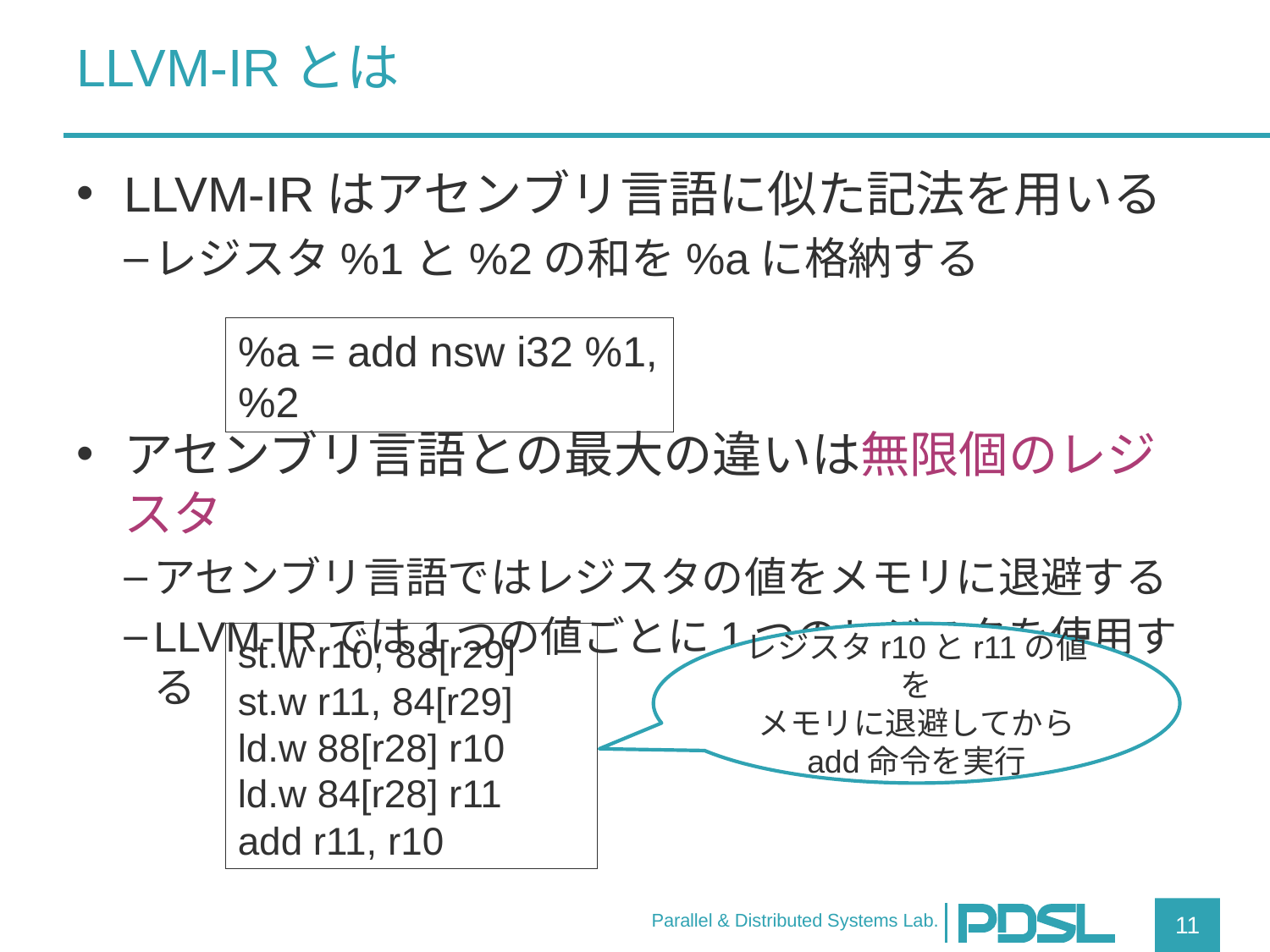

# LLVM-IRとは
LLVM-IRはアセンブリ言語に似た記法を用いる
レジスタ%1と%2の和を%aに格納する

アセンブリ言語との最大の違いは無限個のレジスタ
アセンブリ言語ではレジスタの値をメモリに退避する
LLVM-IRでは1つの値ごとに1つのレジスタを使用する
%a = add nsw i32 %1, %2
st.w r10, 88[r29]
st.w r11, 84[r29]
ld.w 88[r28] r10
ld.w 84[r28] r11
add r11, r10
レジスタr10とr11の値を
メモリに退避してから
add命令を実行